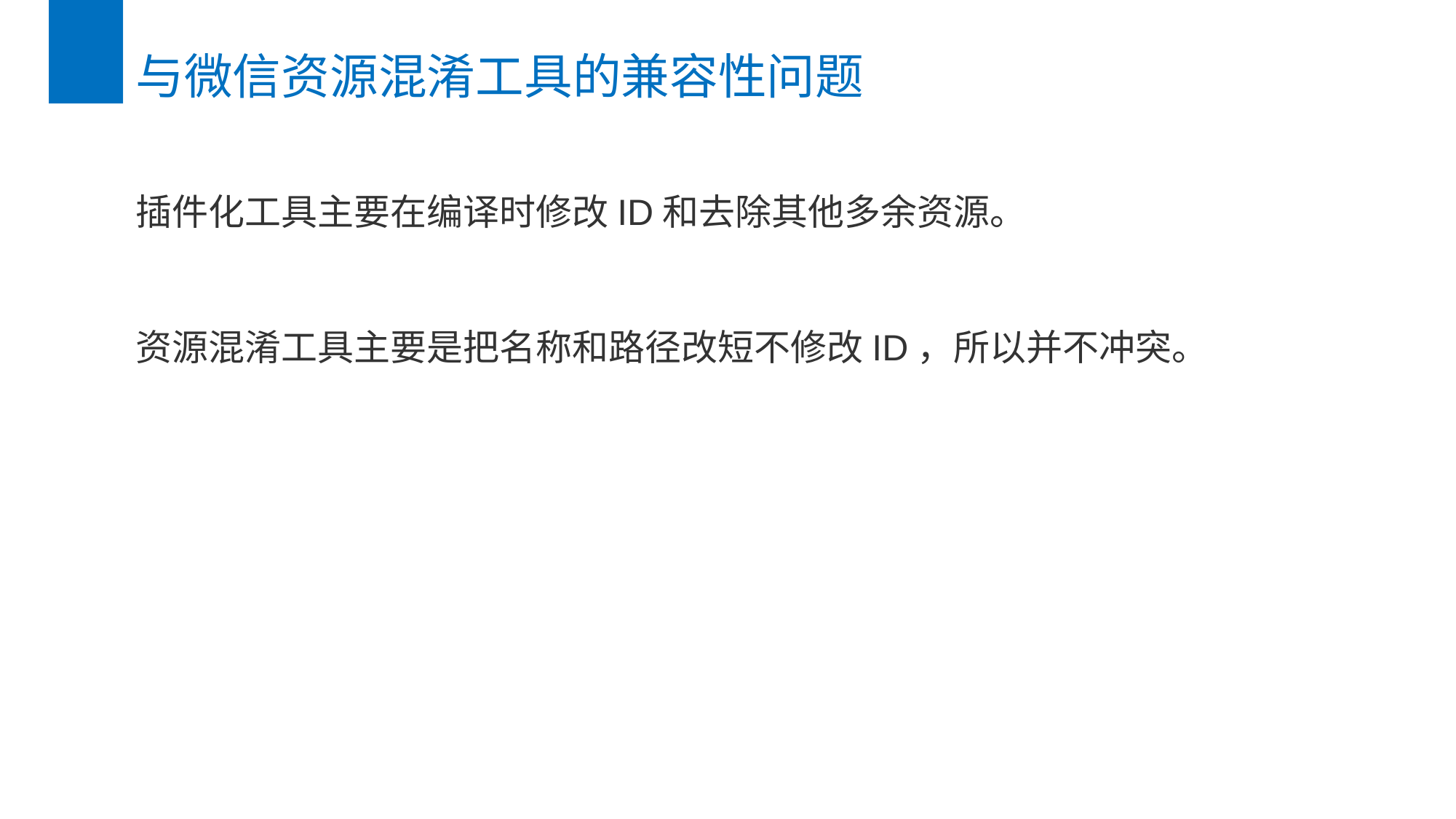

# 与微信资源混淆工具的兼容性问题
插件化工具主要在编译时修改ID和去除其他多余资源。

资源混淆工具主要是把名称和路径改短不修改ID，所以并不冲突。